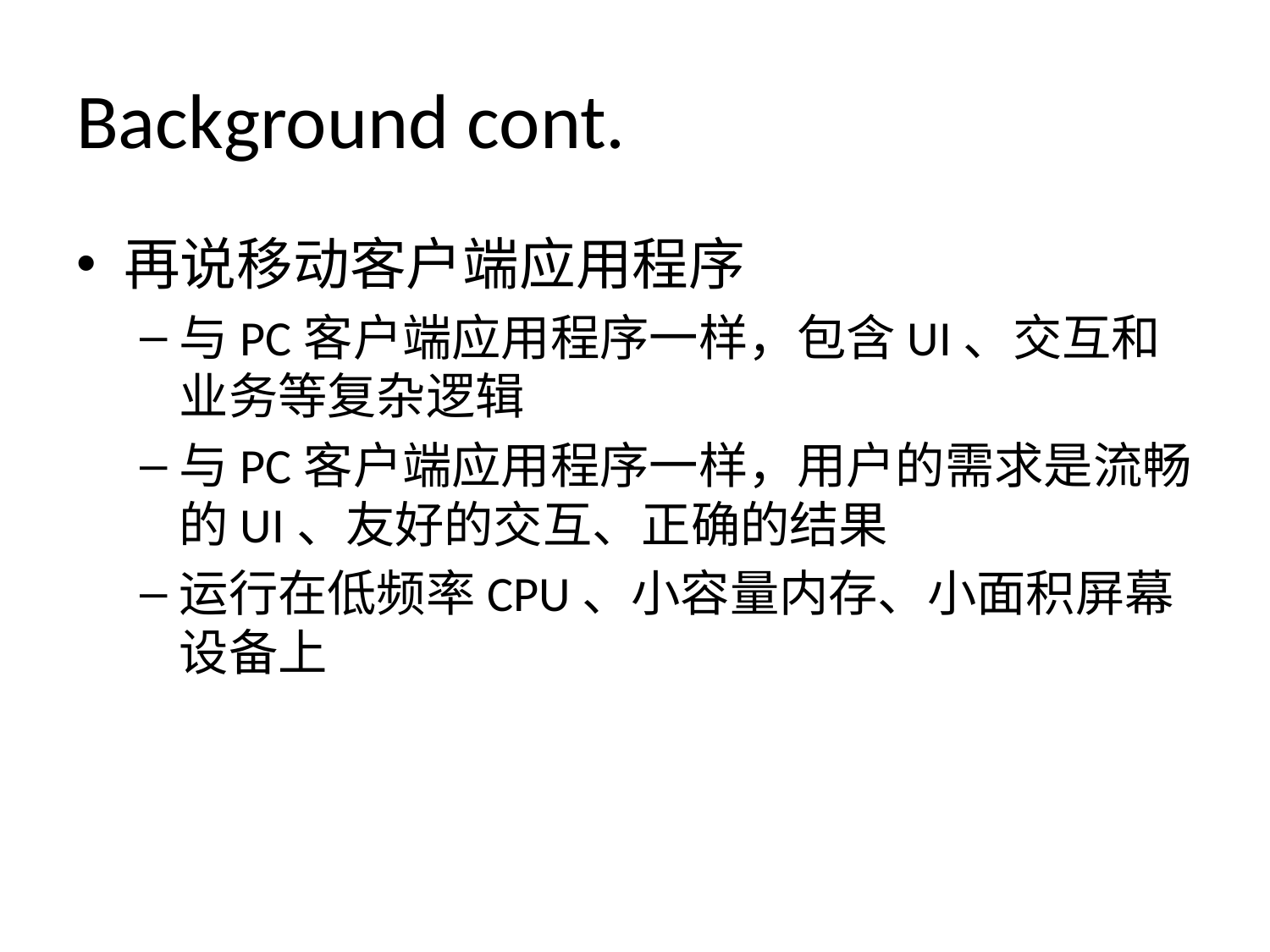

# Background cont.
再说移动客户端应用程序
与PC客户端应用程序一样，包含UI、交互和业务等复杂逻辑
与PC客户端应用程序一样，用户的需求是流畅的UI、友好的交互、正确的结果
运行在低频率CPU、小容量内存、小面积屏幕设备上